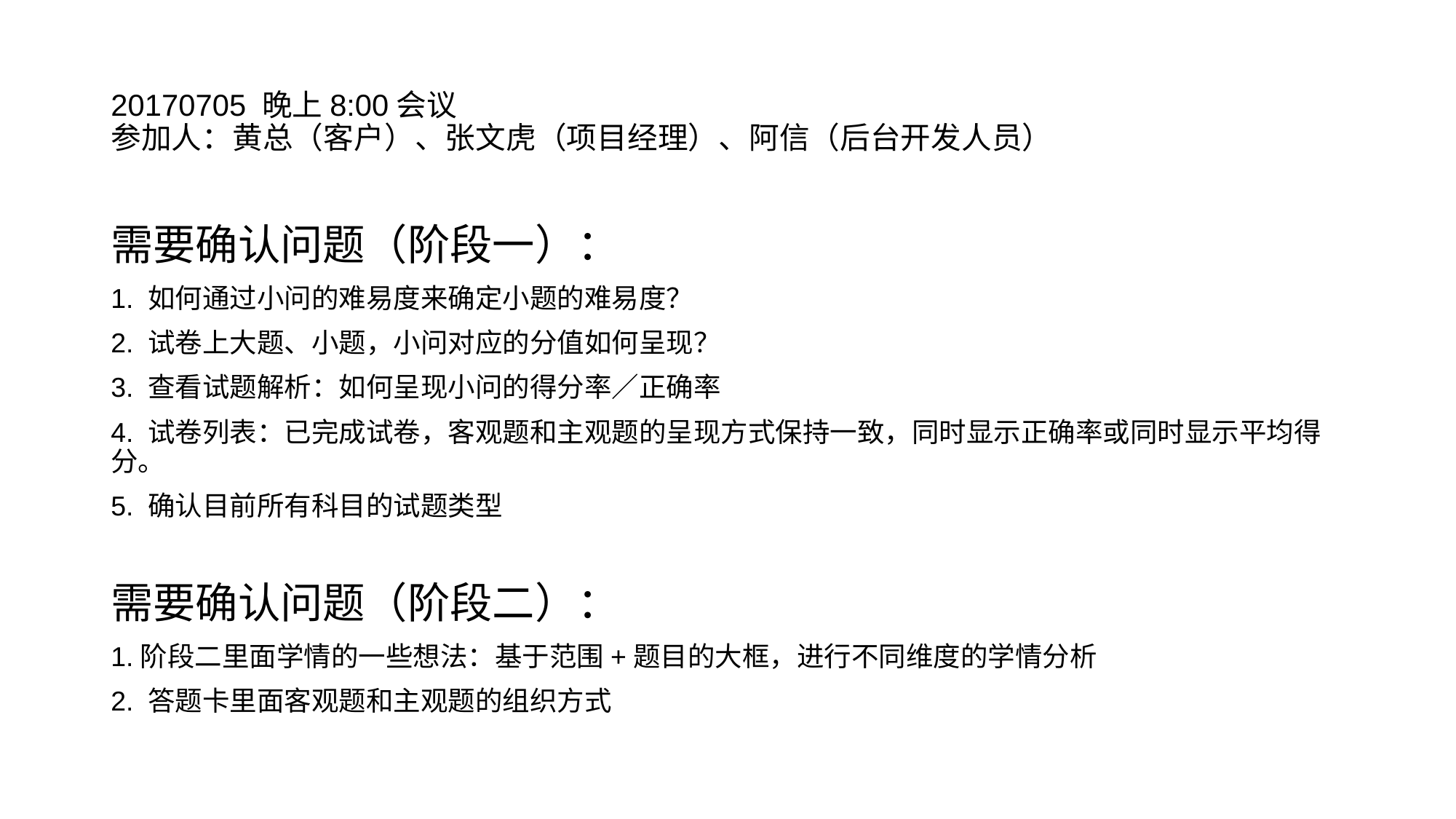

# 20170705 晚上8:00会议 参加人：黄总（客户）、张文虎（项目经理）、阿信（后台开发人员）
需要确认问题（阶段一）：
1. 如何通过小问的难易度来确定小题的难易度？
2. 试卷上大题、小题，小问对应的分值如何呈现？
3. 查看试题解析：如何呈现小问的得分率／正确率
4. 试卷列表：已完成试卷，客观题和主观题的呈现方式保持一致，同时显示正确率或同时显示平均得分。
5. 确认目前所有科目的试题类型

需要确认问题（阶段二）：
1.阶段二里面学情的一些想法：基于范围+题目的大框，进行不同维度的学情分析
2. 答题卡里面客观题和主观题的组织方式